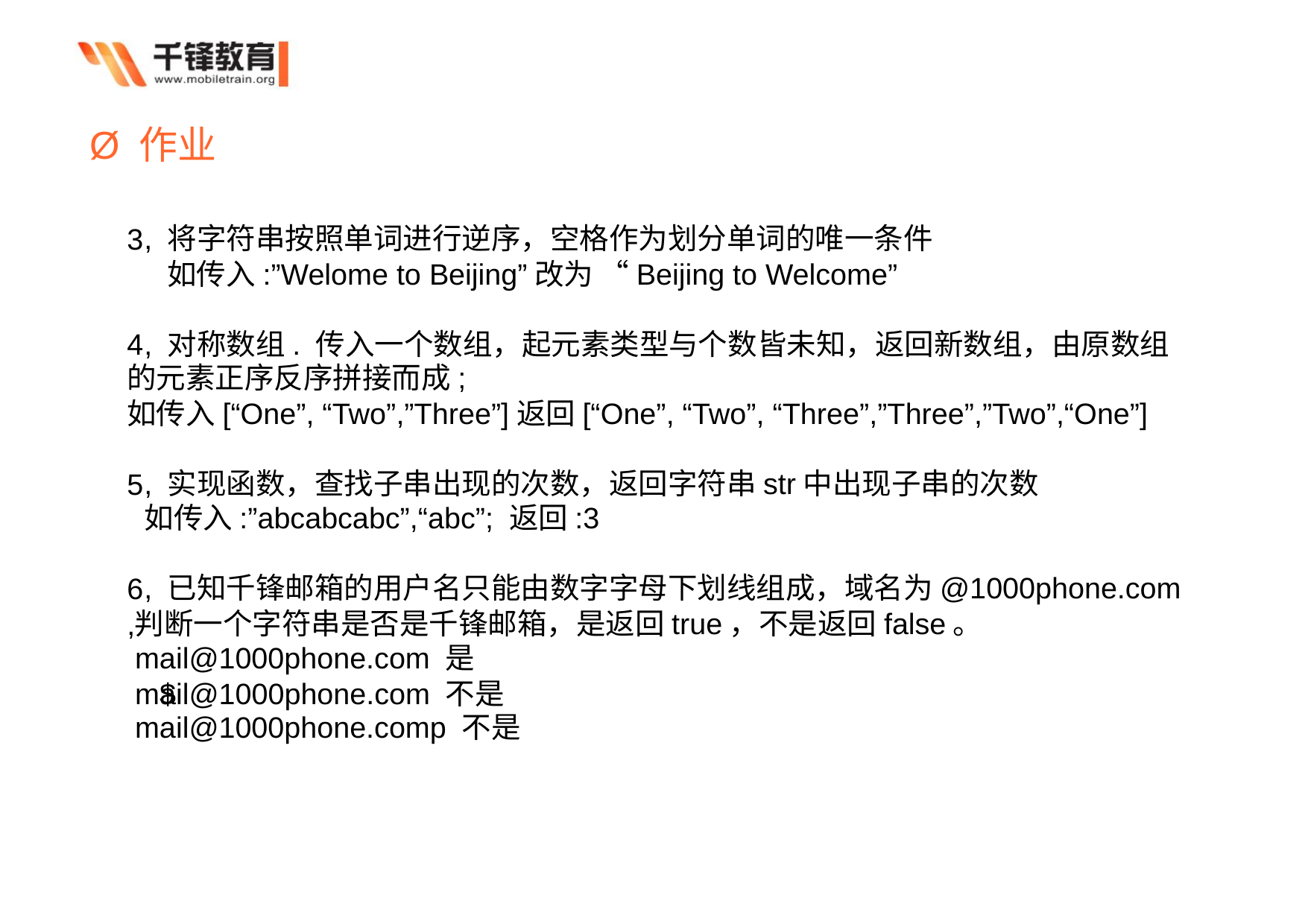

Ø 作业
, 将字符串按照单词进行逆序，空格作为划分单词的唯一条件
3
如传入:”Welome to Beijing”改为 “Beijing to Welcome”
, 对称数组. 传入一个数组，起元素类型与个数皆未知，返回新数组，由原数组
4
的元素正序反序拼接而成;
如传入[“One”, “Two”,”Three”]返回[“One”, “Two”, “Three”,”Three”,”Two”,“One”]
, 实现函数，查找子串出现的次数，返回字符串str中出现子串的次数
如传入:”abcabcabc”,“abc”; 返回:3
5
, 已知千锋邮箱的用户名只能由数字字母下划线组成，域名为@1000phone.com
6
判断一个字符串是否是千锋邮箱，是返回true，不是返回false。
mail@1000phone.com 是
mail@1000phone.com 不是
mail@1000phone.comp 不是
,
$